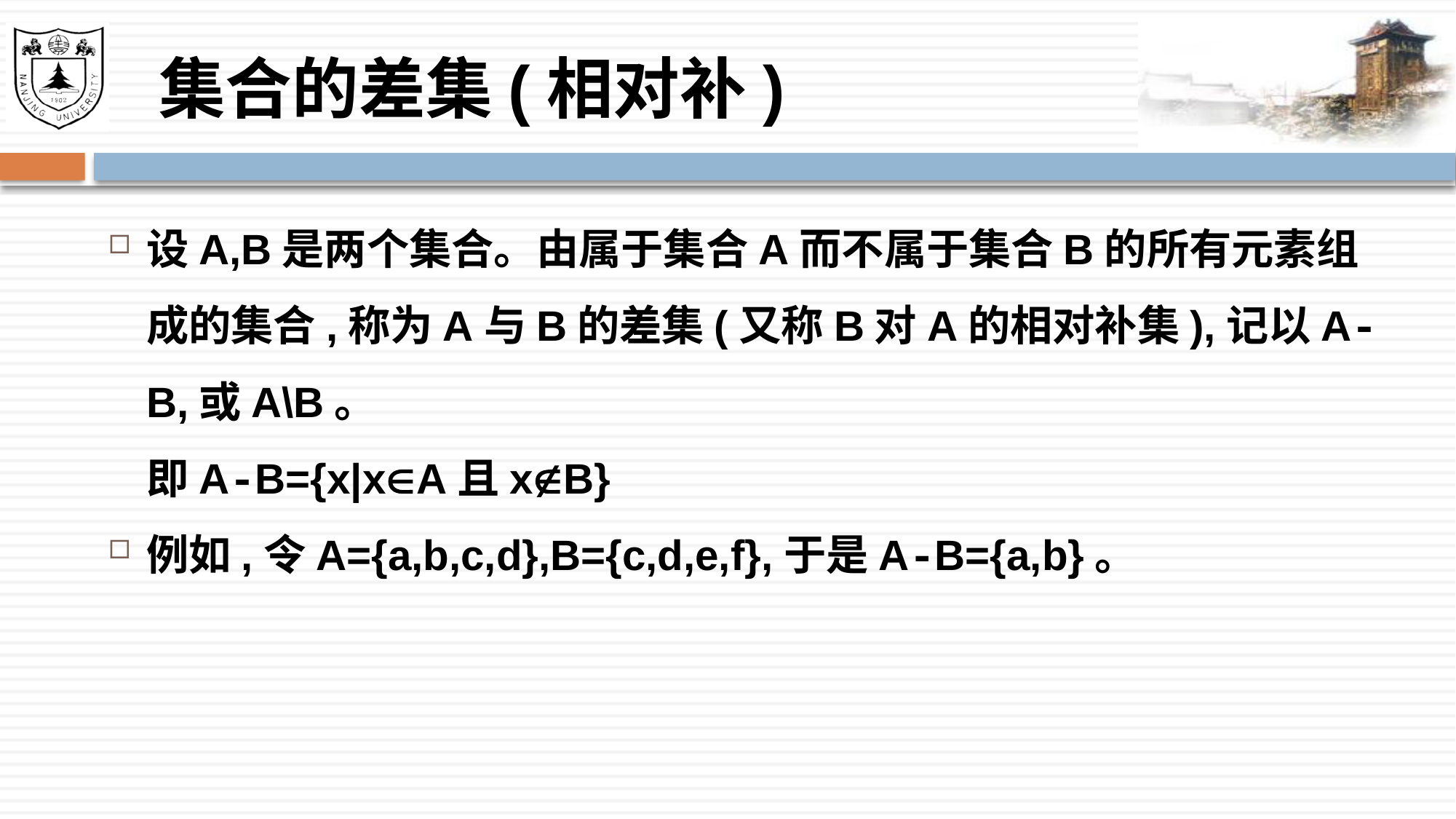

# 集合的差集(相对补)
设A,B是两个集合。由属于集合A而不属于集合B的所有元素组成的集合,称为A与B的差集(又称B对A的相对补集),记以A-B,或A\B。
即A-B={x|x∈A且x∉B}
例如,令A={a,b,c,d},B={c,d,e,f},于是A-B={a,b}。